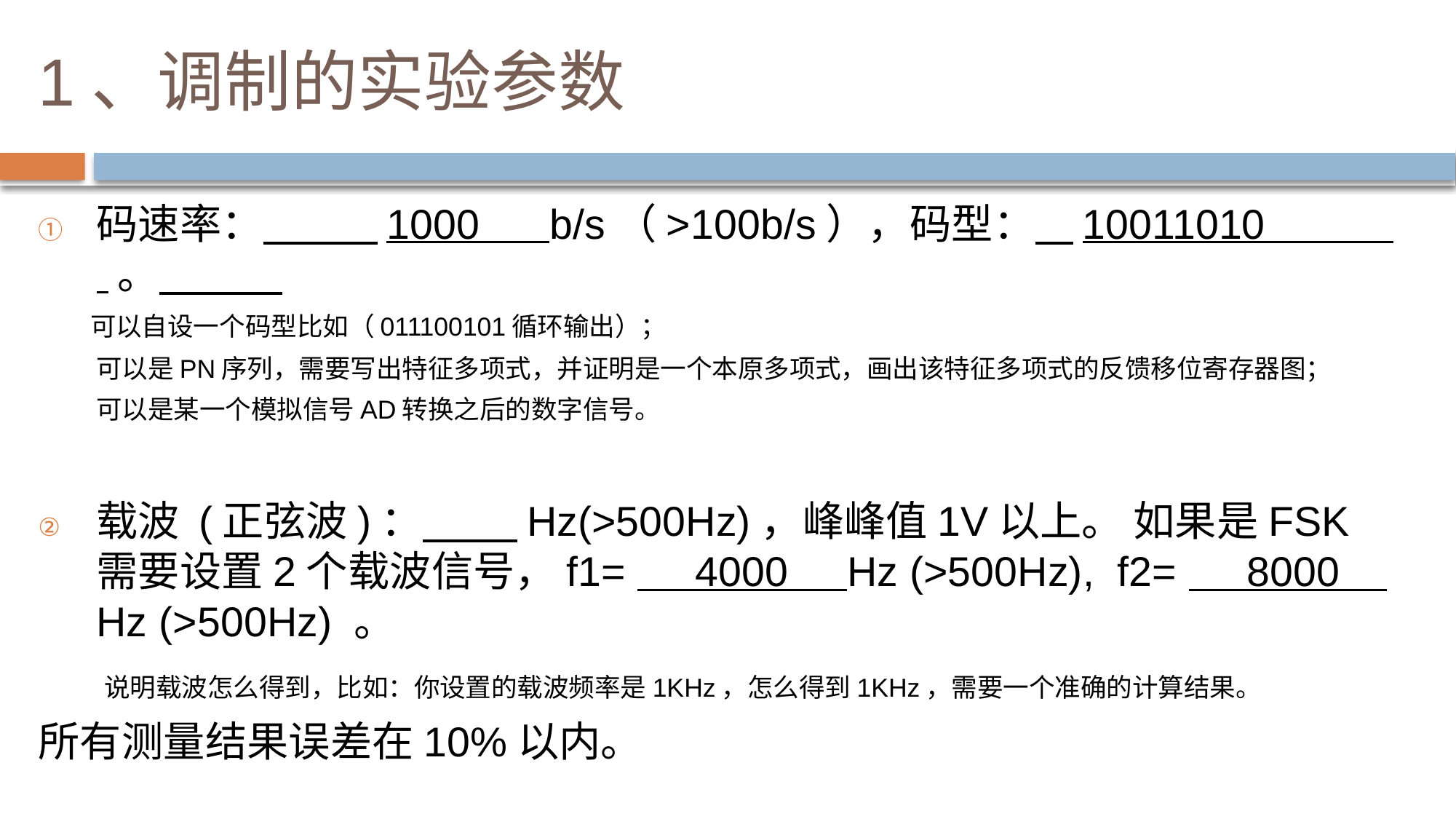

# 1、调制的实验参数
码速率：            1000      b/s（>100b/s），码型：    10011010             。
       可以自设一个码型比如（011100101循环输出）；
         可以是PN序列，需要写出特征多项式，并证明是一个本原多项式，画出该特征多项式的反馈移位寄存器图；
         可以是某一个模拟信号AD转换之后的数字信号。

载波 (正弦波)：          Hz(>500Hz)，峰峰值1V以上。 如果是FSK需要设置2个载波信号，f1=      4000     Hz (>500Hz),  f2=      8000     Hz (>500Hz) 。
      说明载波怎么得到，比如：你设置的载波频率是1KHz，怎么得到1KHz，需要一个准确的计算结果。
所有测量结果误差在10%以内。